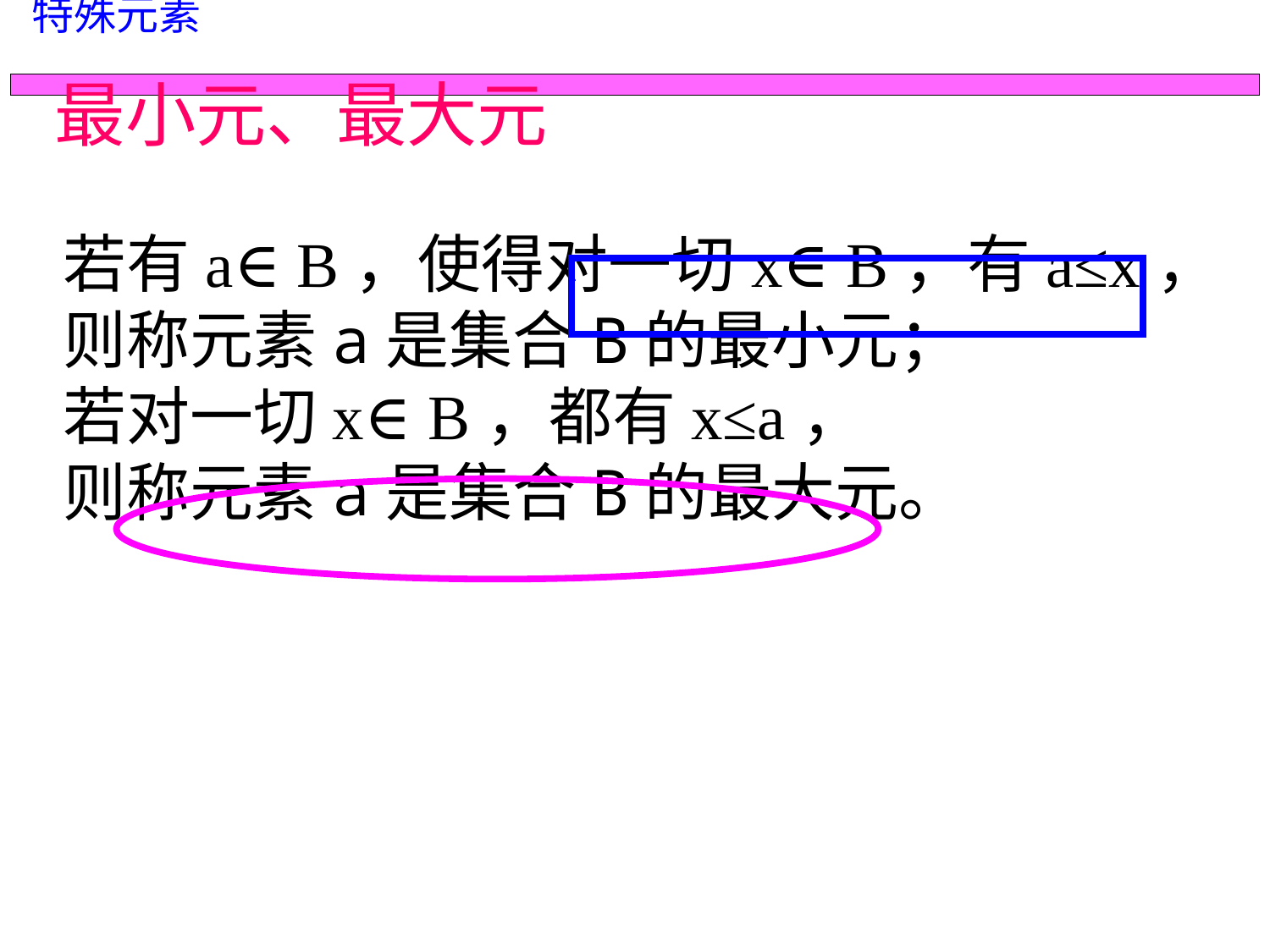

特殊元素
最小元、最大元

若有a∈B，使得对一切x∈B，有a≤x，
则称元素a是集合B的最小元；
若对一切x∈B，都有x≤a，
则称元素a是集合B的最大元。